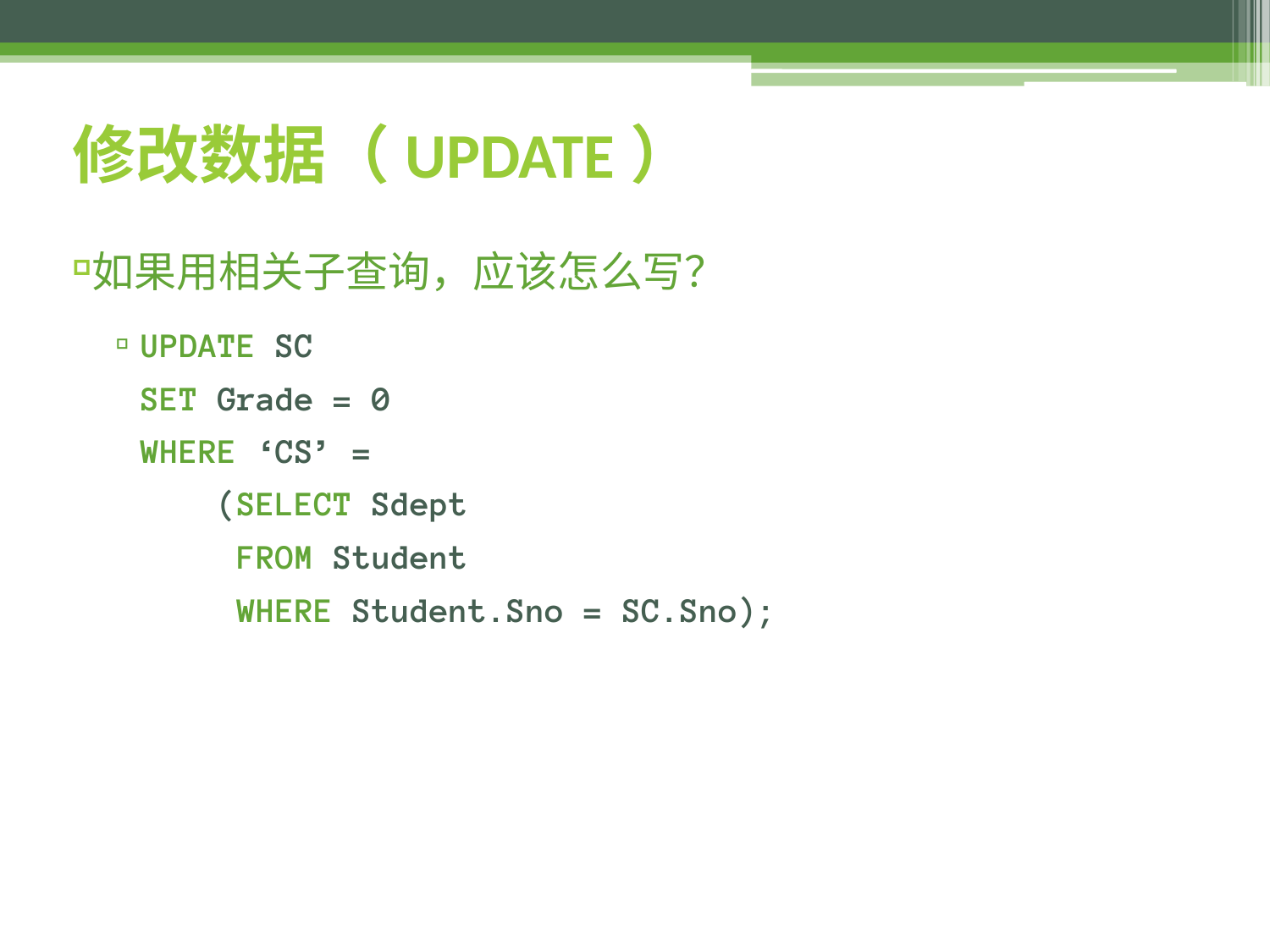

# 修改数据（UPDATE）
如果用相关子查询，应该怎么写？
UPDATE SC
SET Grade = 0
WHERE ‘CS’ =
    (SELECT Sdept
     FROM Student
     WHERE Student.Sno = SC.Sno);